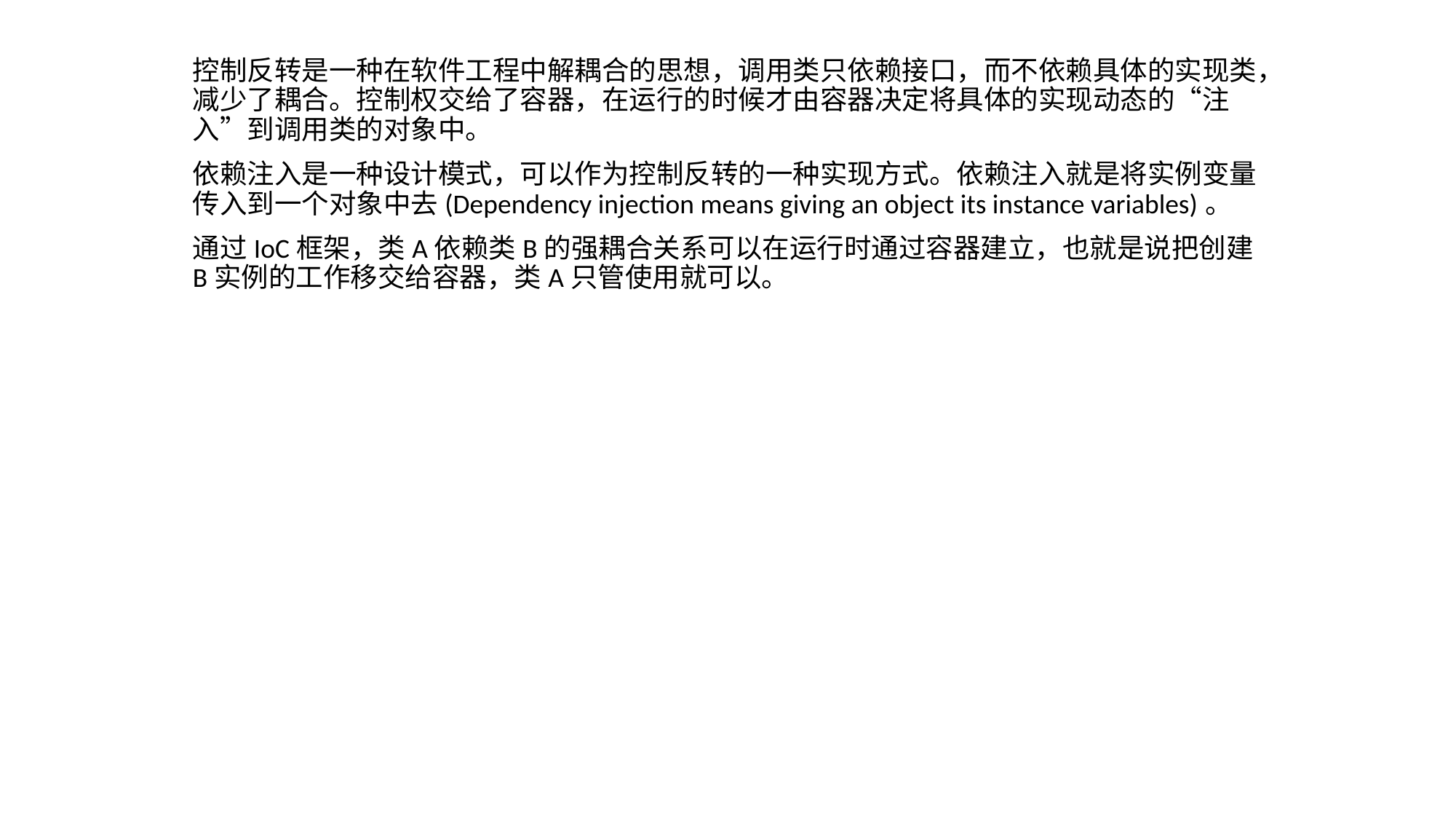

控制反转是一种在软件工程中解耦合的思想，调用类只依赖接口，而不依赖具体的实现类，减少了耦合。控制权交给了容器，在运行的时候才由容器决定将具体的实现动态的“注入”到调用类的对象中。
依赖注入是一种设计模式，可以作为控制反转的一种实现方式。依赖注入就是将实例变量传入到一个对象中去(Dependency injection means giving an object its instance variables)。
通过IoC框架，类A依赖类B的强耦合关系可以在运行时通过容器建立，也就是说把创建B实例的工作移交给容器，类A只管使用就可以。